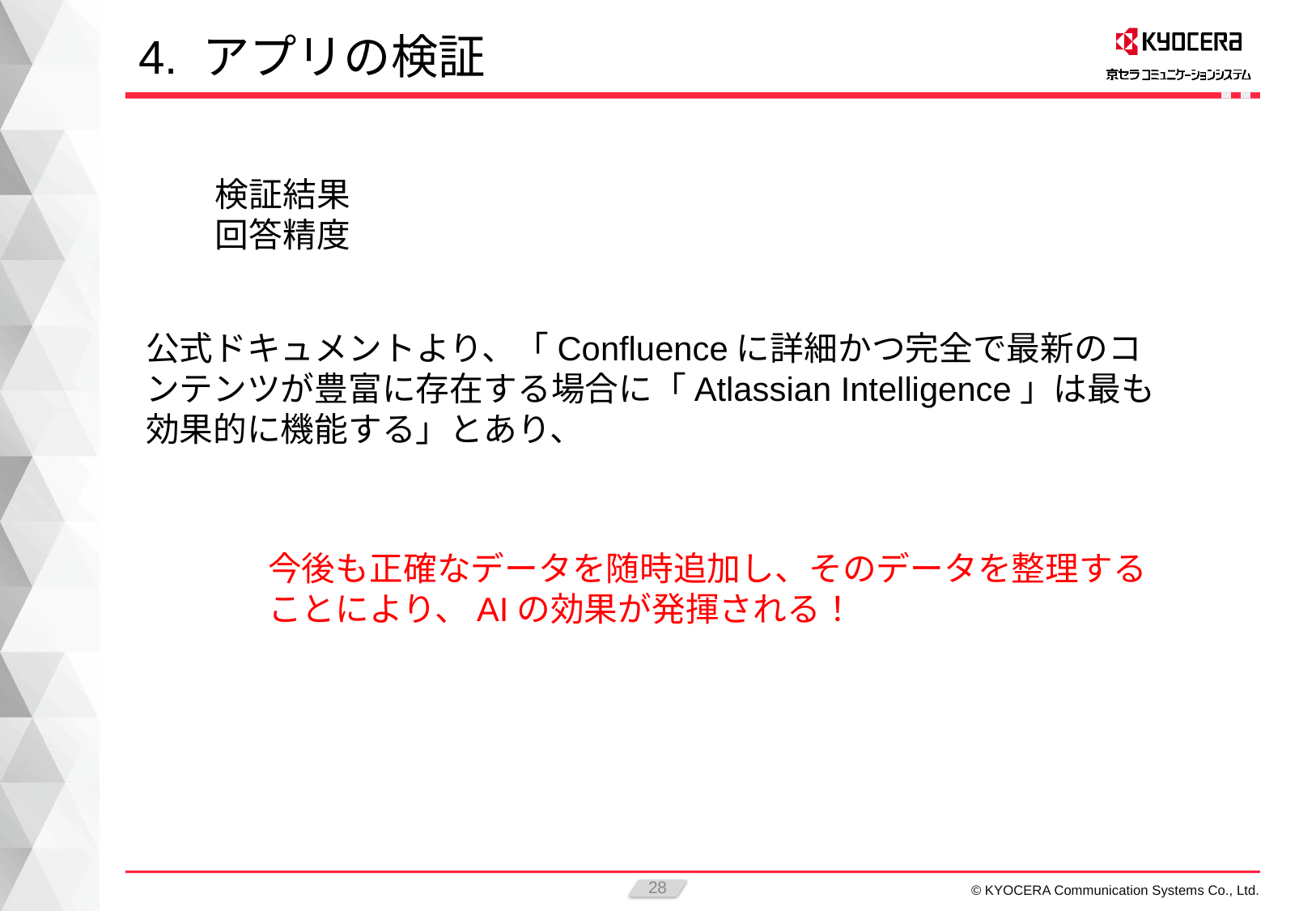

# 4. アプリの検証
検証結果
回答精度
公式ドキュメントより、「Confluenceに詳細かつ完全で最新のコンテンツが豊富に存在する場合に「Atlassian Intelligence」は最も効果的に機能する」とあり、
今後も正確なデータを随時追加し、そのデータを整理することにより、AIの効果が発揮される！
28